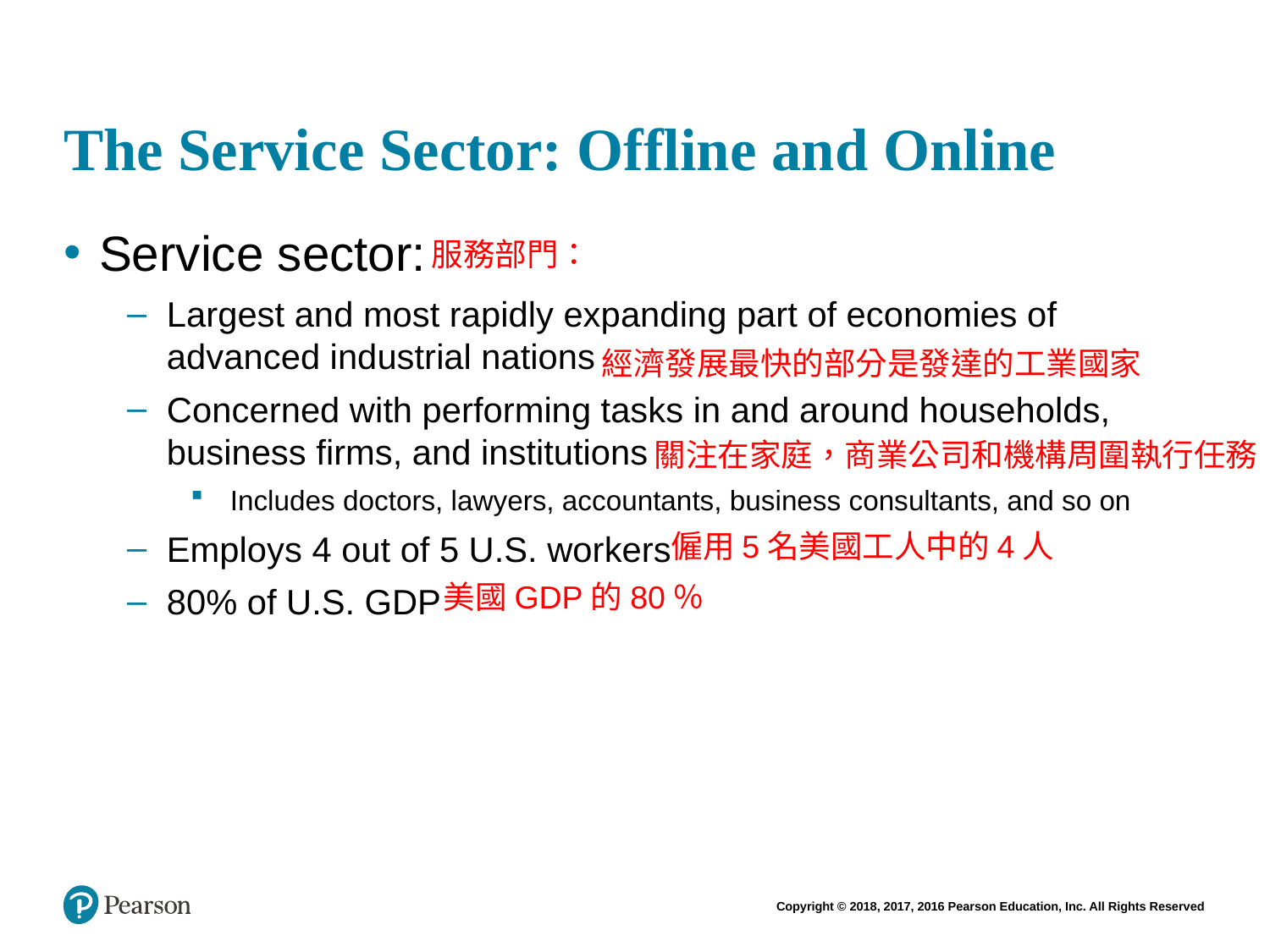

# The Service Sector: Offline and Online
Service sector:
Largest and most rapidly expanding part of economies of advanced industrial nations
Concerned with performing tasks in and around households, business firms, and institutions
 Includes doctors, lawyers, accountants, business consultants, and so on
Employs 4 out of 5 U.S. workers
80% of U.S. GDP
服務部門：
經濟發展最快的部分是發達的工業國家
關注在家庭，商業公司和機構周圍執行任務
僱用5名美國工人中的4人
美國GDP的80％